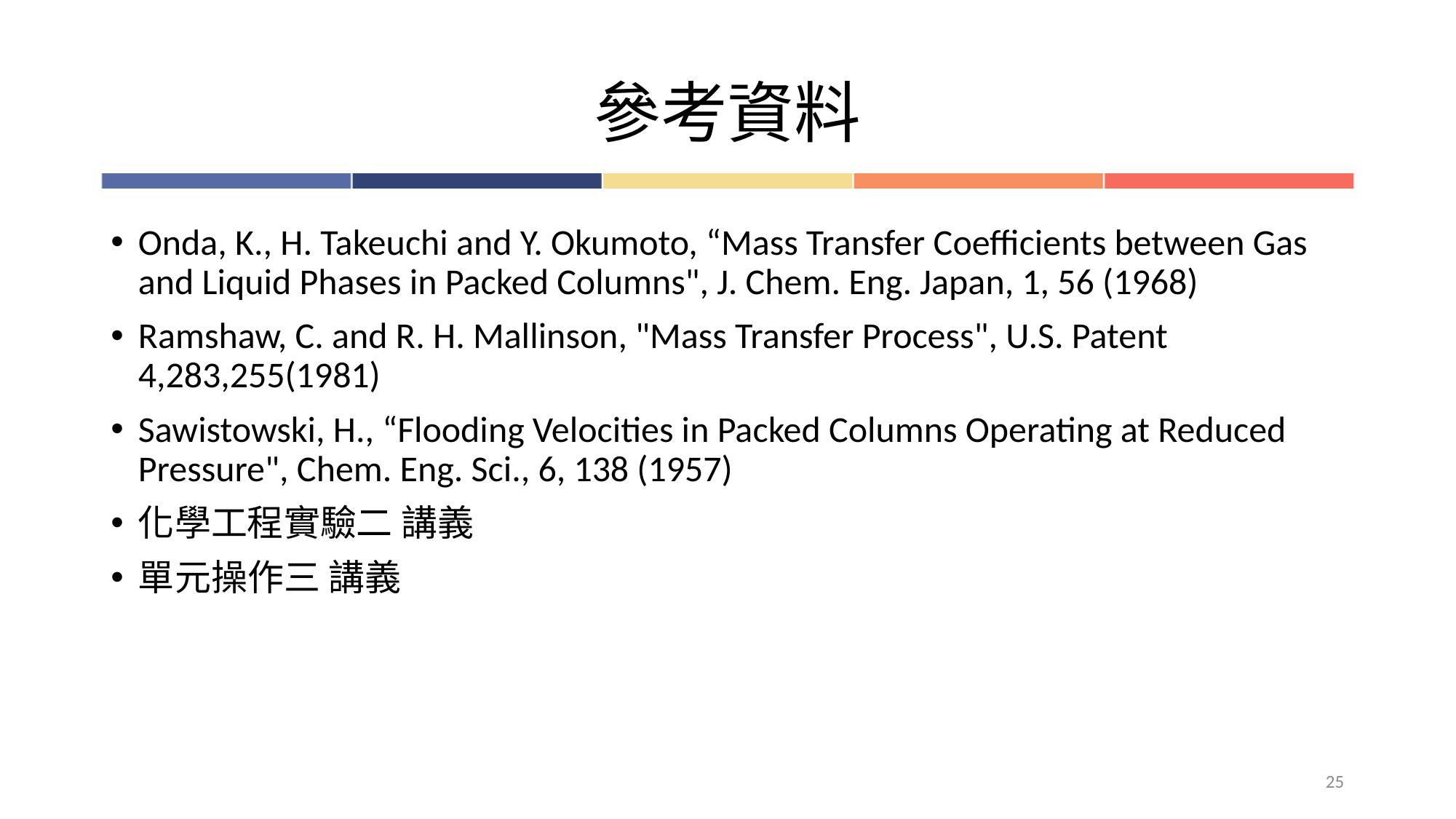

# 參考資料
Onda, K., H. Takeuchi and Y. Okumoto, “Mass Transfer Coefficients between Gas and Liquid Phases in Packed Columns", J. Chem. Eng. Japan, 1, 56 (1968)
Ramshaw, C. and R. H. Mallinson, "Mass Transfer Process", U.S. Patent 4,283,255(1981)
Sawistowski, H., “Flooding Velocities in Packed Columns Operating at Reduced Pressure", Chem. Eng. Sci., 6, 138 (1957)
化學工程實驗二 講義
單元操作三 講義
25